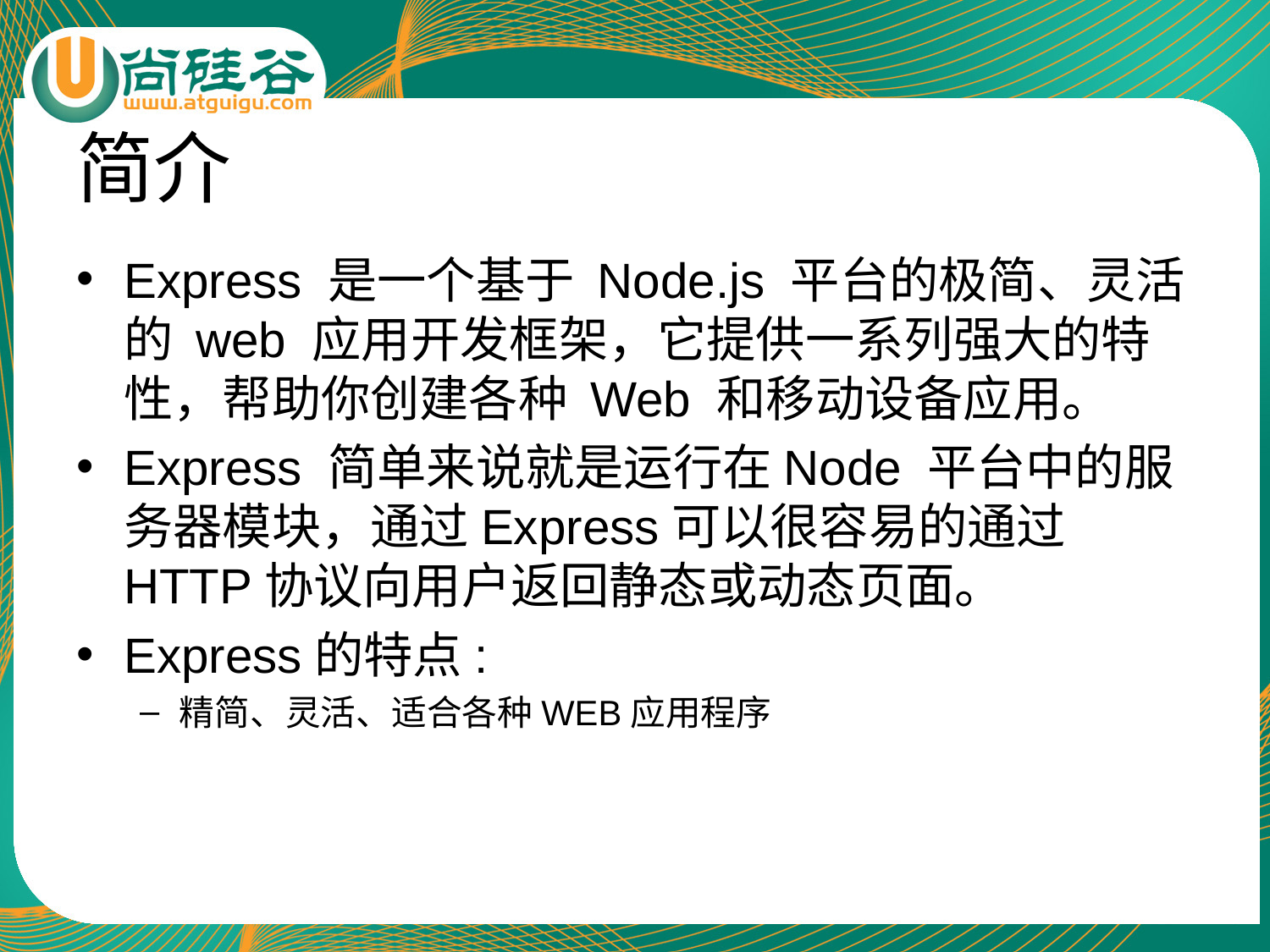

# 简介
Express 是一个基于 Node.js 平台的极简、灵活的 web 应用开发框架，它提供一系列强大的特性，帮助你创建各种 Web 和移动设备应用。
Express 简单来说就是运行在Node 平台中的服务器模块，通过Express可以很容易的通过HTTP协议向用户返回静态或动态页面。
Express的特点:
精简、灵活、适合各种WEB应用程序